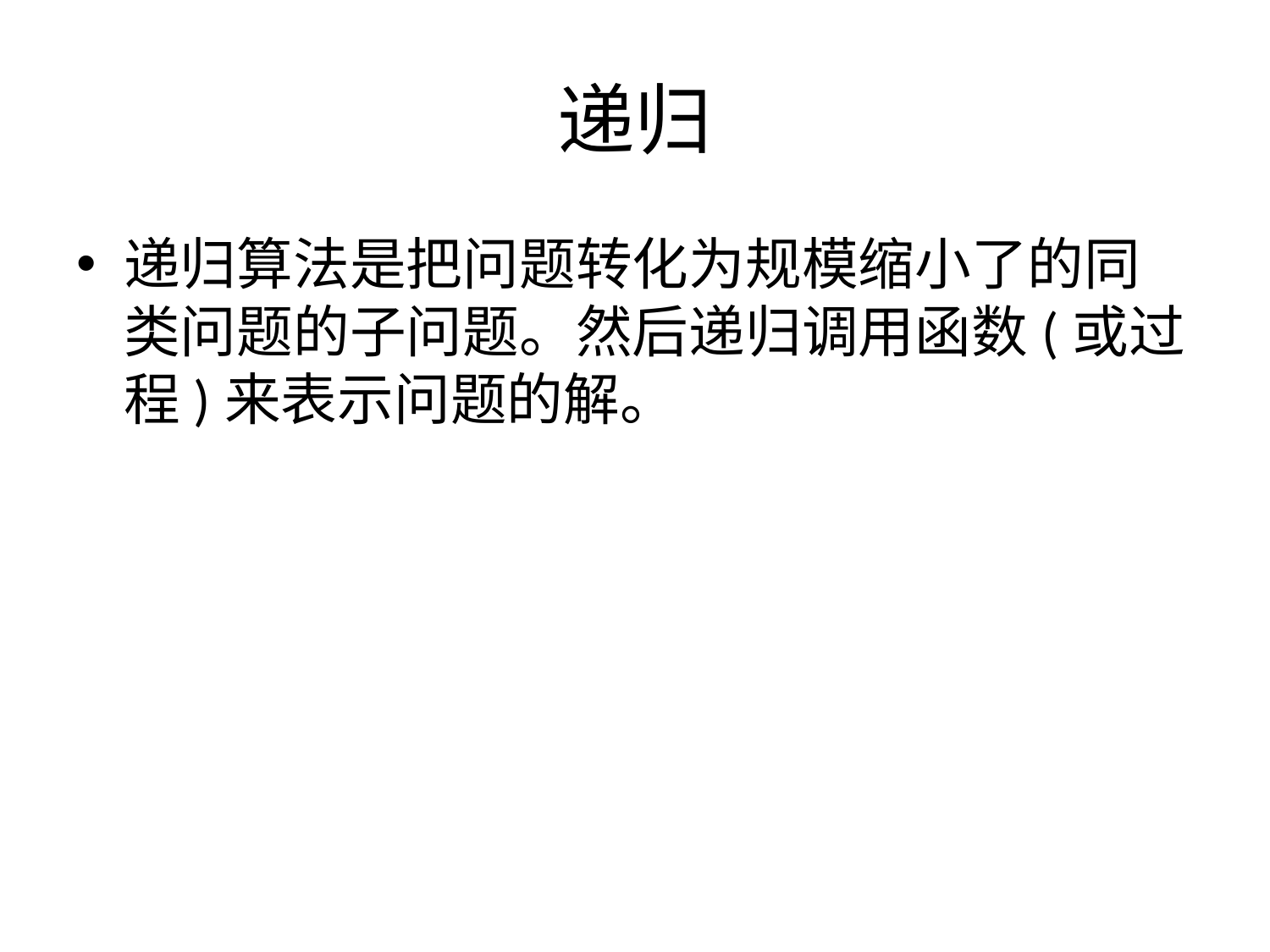

# 递归
递归算法是把问题转化为规模缩小了的同类问题的子问题。然后递归调用函数(或过程)来表示问题的解。